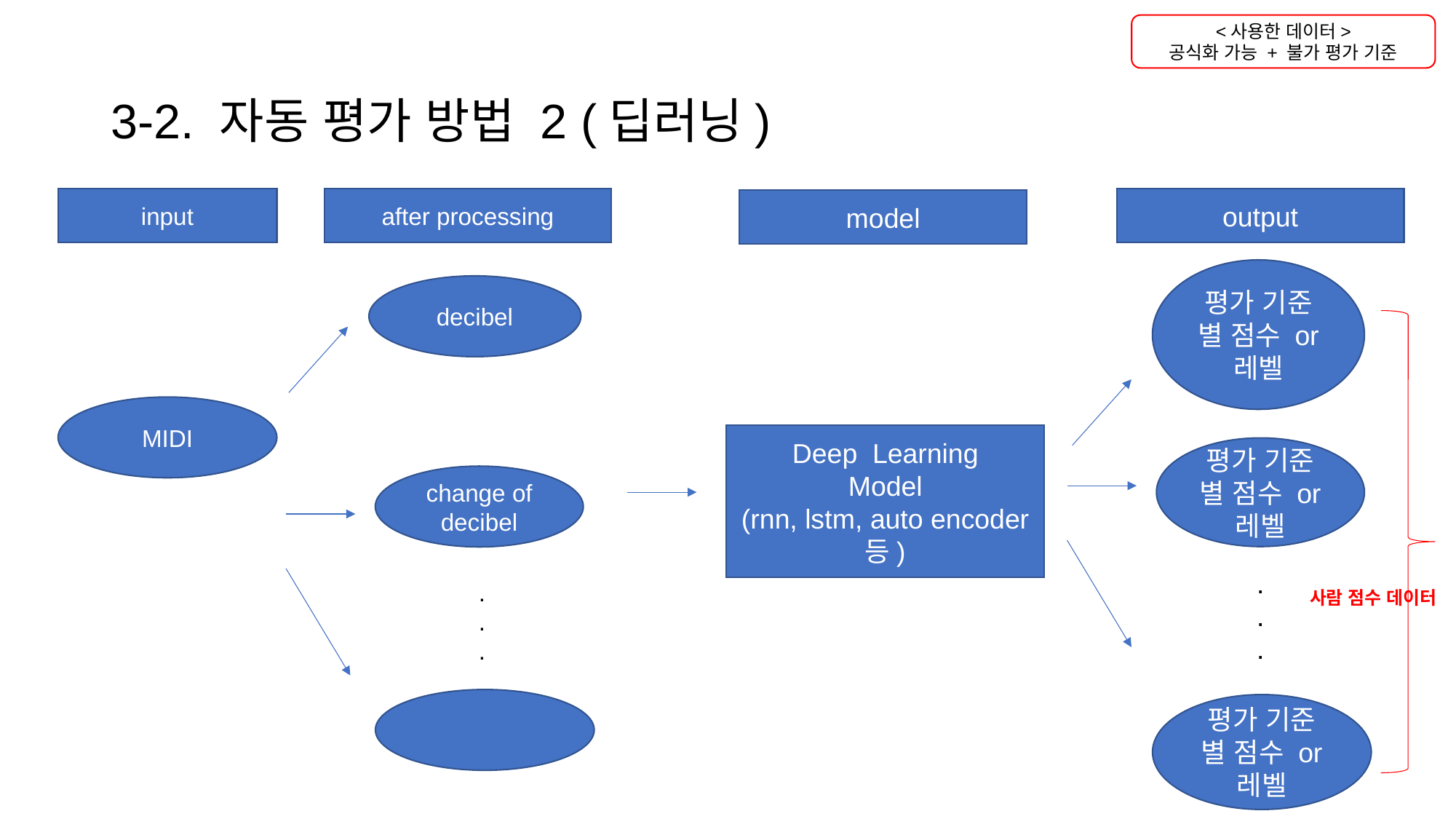

<사용한 데이터>
공식화 가능 + 불가 평가 기준
# 3-2. 자동 평가 방법 2 (딥러닝)
input
after processing
output
model
평가 기준 별 점수 or 레벨
decibel

MIDI
Deep  Learning
Model
(rnn, lstm, auto encoder 등)
평가 기준 별 점수 or 레벨
change of decibel
.
.
.
.
.
.
사람 점수 데이터

평가 기준 별 점수 or 레벨